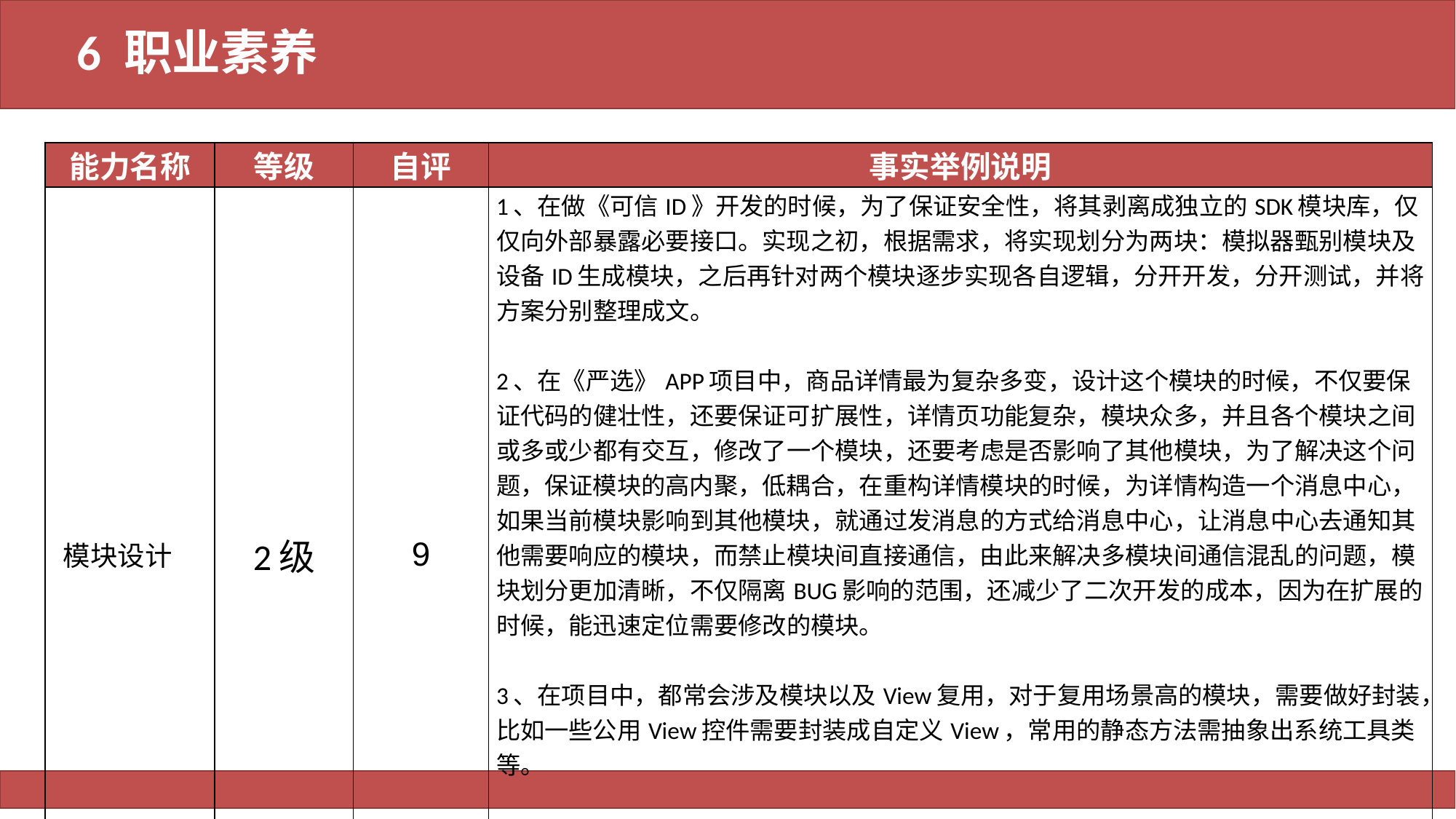

# 6 职业素养
| 能力名称 | 等级 | 自评 | 事实举例说明 |
| --- | --- | --- | --- |
| 模块设计 | 2级 | 9 | 1、在做《可信ID》开发的时候，为了保证安全性，将其剥离成独立的SDK模块库，仅仅向外部暴露必要接口。实现之初，根据需求，将实现划分为两块：模拟器甄别模块及设备ID生成模块，之后再针对两个模块逐步实现各自逻辑，分开开发，分开测试，并将方案分别整理成文。 2、在《严选》APP项目中，商品详情最为复杂多变，设计这个模块的时候，不仅要保证代码的健壮性，还要保证可扩展性，详情页功能复杂，模块众多，并且各个模块之间或多或少都有交互，修改了一个模块，还要考虑是否影响了其他模块，为了解决这个问题，保证模块的高内聚，低耦合，在重构详情模块的时候，为详情构造一个消息中心，如果当前模块影响到其他模块，就通过发消息的方式给消息中心，让消息中心去通知其他需要响应的模块，而禁止模块间直接通信，由此来解决多模块间通信混乱的问题，模块划分更加清晰，不仅隔离BUG影响的范围，还减少了二次开发的成本，因为在扩展的时候，能迅速定位需要修改的模块。 3、在项目中，都常会涉及模块以及View复用，对于复用场景高的模块，需要做好封装，比如一些公用View控件需要封装成自定义View，常用的静态方法需抽象出系统工具类等。 4、在设计一些公共模块的时候，对外接口尽量简洁明了，看接口名，知道接口功能，其次，不该暴露的接口尽量保持为私有，尽可能减少暴露接口的数量，适当添加注释，提高代码可读性 |